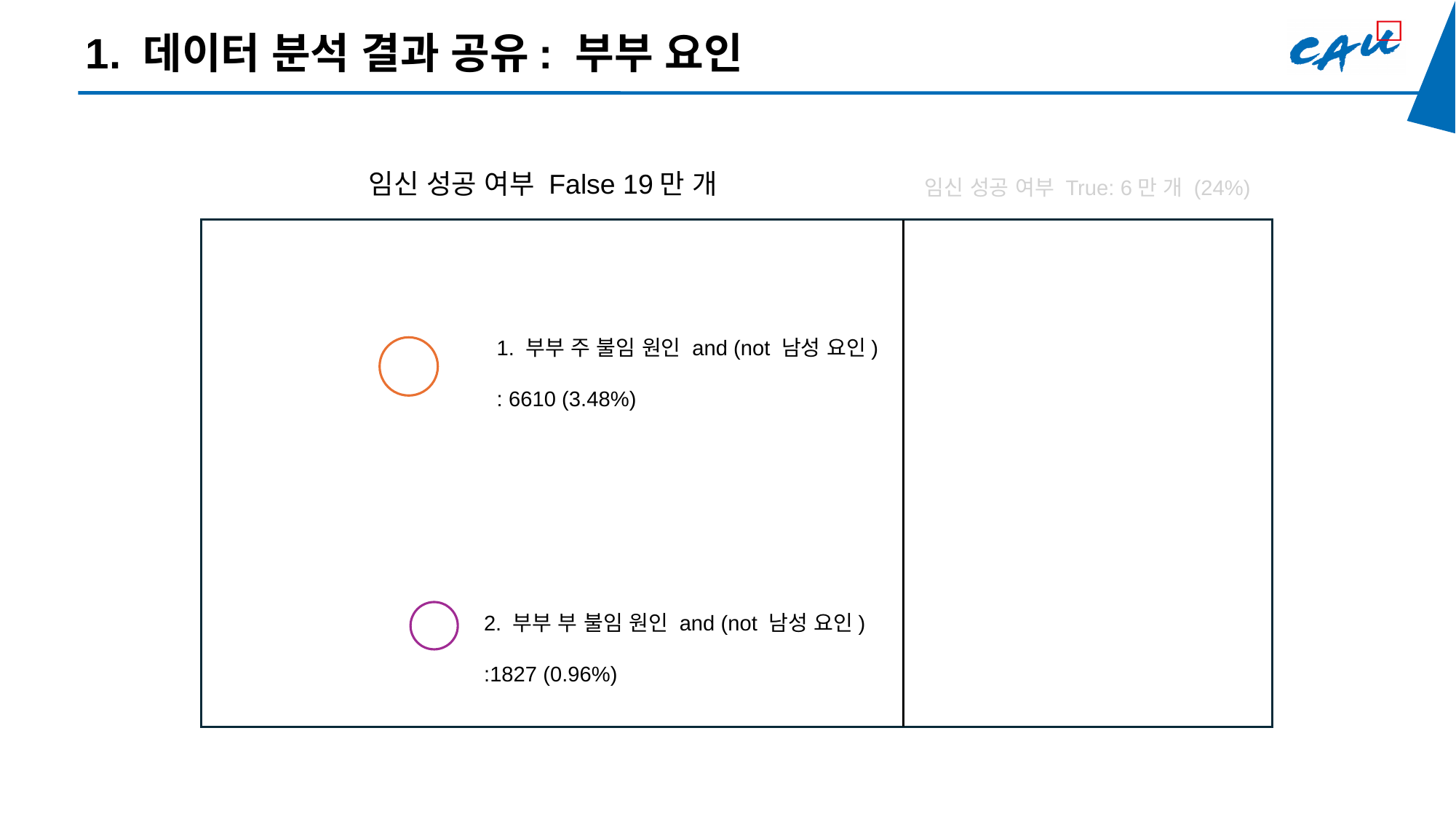

1. 데이터 분석 결과 공유: 부부 요인
임신 성공 여부 False 19만 개
임신 성공 여부 True: 6만 개 (24%)

1. 부부 주 불임 원인 and (not 남성 요인)
: 6610 (3.48%)

2. 부부 부 불임 원인 and (not 남성 요인)
:1827 (0.96%)